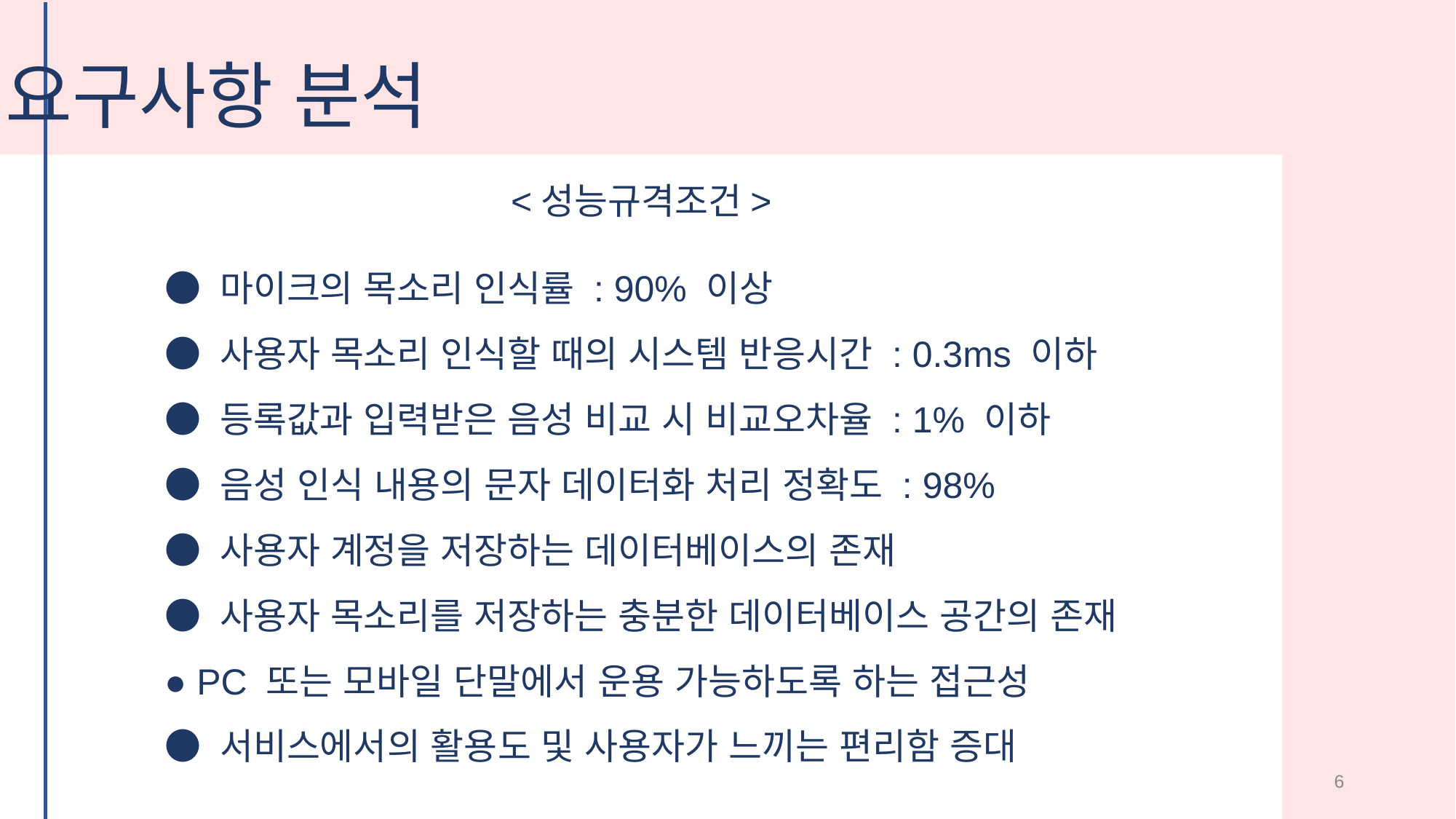

요구사항 분석

<성능규격조건>

● 마이크의 목소리 인식률 : 90% 이상

● 사용자 목소리 인식할 때의 시스템 반응시간 : 0.3ms 이하

● 등록값과 입력받은 음성 비교 시 비교오차율 : 1% 이하

● 음성 인식 내용의 문자 데이터화 처리 정확도 : 98%

● 사용자 계정을 저장하는 데이터베이스의 존재

● 사용자 목소리를 저장하는 충분한 데이터베이스 공간의 존재

● PC 또는 모바일 단말에서 운용 가능하도록 하는 접근성

● 서비스에서의 활용도 및 사용자가 느끼는 편리함 증대
6